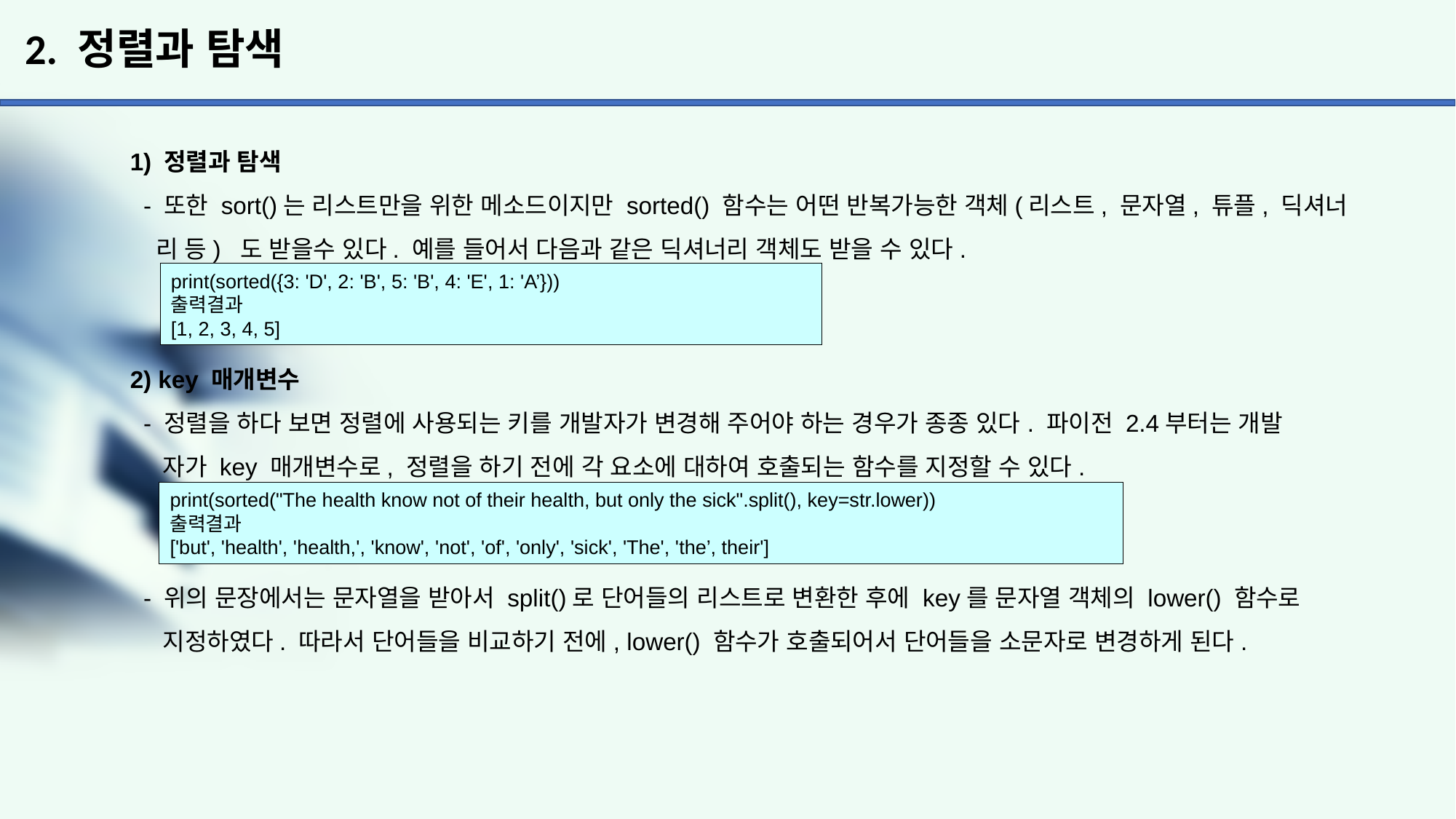

# 2. 정렬과 탐색
1) 정렬과 탐색
  - 또한 sort()는 리스트만을 위한 메소드이지만 sorted() 함수는 어떤 반복가능한 객체(리스트, 문자열, 튜플, 딕셔너
   리 등)  도 받을수 있다. 예를 들어서 다음과 같은 딕셔너리 객체도 받을 수 있다.

2) key 매개변수
  - 정렬을 하다 보면 정렬에 사용되는 키를 개발자가 변경해 주어야 하는 경우가 종종 있다. 파이전 2.4부터는 개발
    자가 key 매개변수로, 정렬을 하기 전에 각 요소에 대하여 호출되는 함수를 지정할 수 있다.

  - 위의 문장에서는 문자열을 받아서 split()로 단어들의 리스트로 변환한 후에 key를 문자열 객체의 lower() 함수로
    지정하였다. 따라서 단어들을 비교하기 전에, lower() 함수가 호출되어서 단어들을 소문자로 변경하게 된다.

print(sorted({3: 'D', 2: 'B', 5: 'B', 4: 'E', 1: 'A’}))
출력결과
[1, 2, 3, 4, 5]
print(sorted("The health know not of their health, but only the sick".split(), key=str.lower))
출력결과
['but', 'health', 'health,', 'know', 'not', 'of', 'only', 'sick', 'The', 'the’, their']